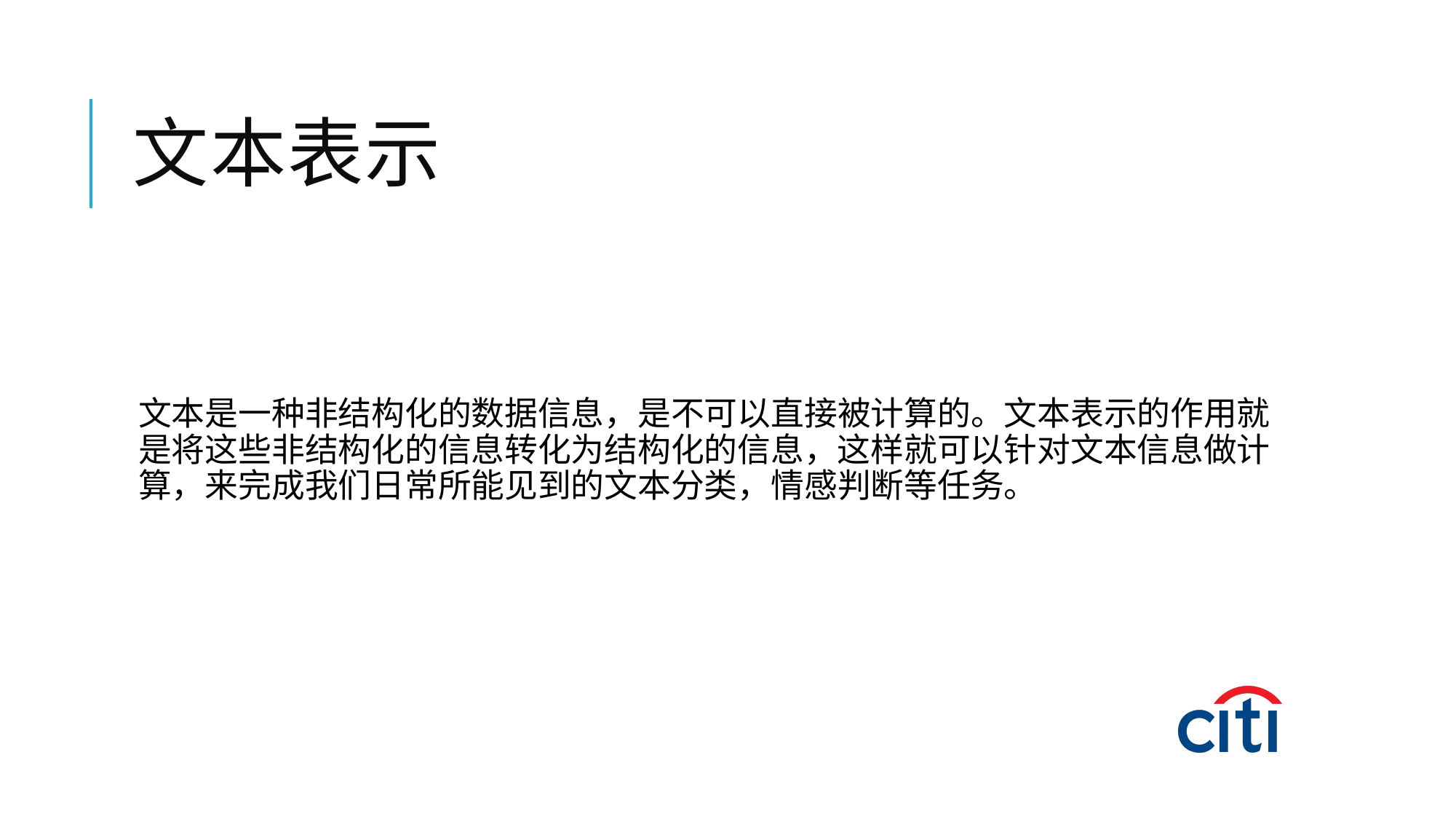

# 文本表示

文本是一种非结构化的数据信息，是不可以直接被计算的。文本表示的作用就是将这些非结构化的信息转化为结构化的信息，这样就可以针对文本信息做计算，来完成我们日常所能见到的文本分类，情感判断等任务。